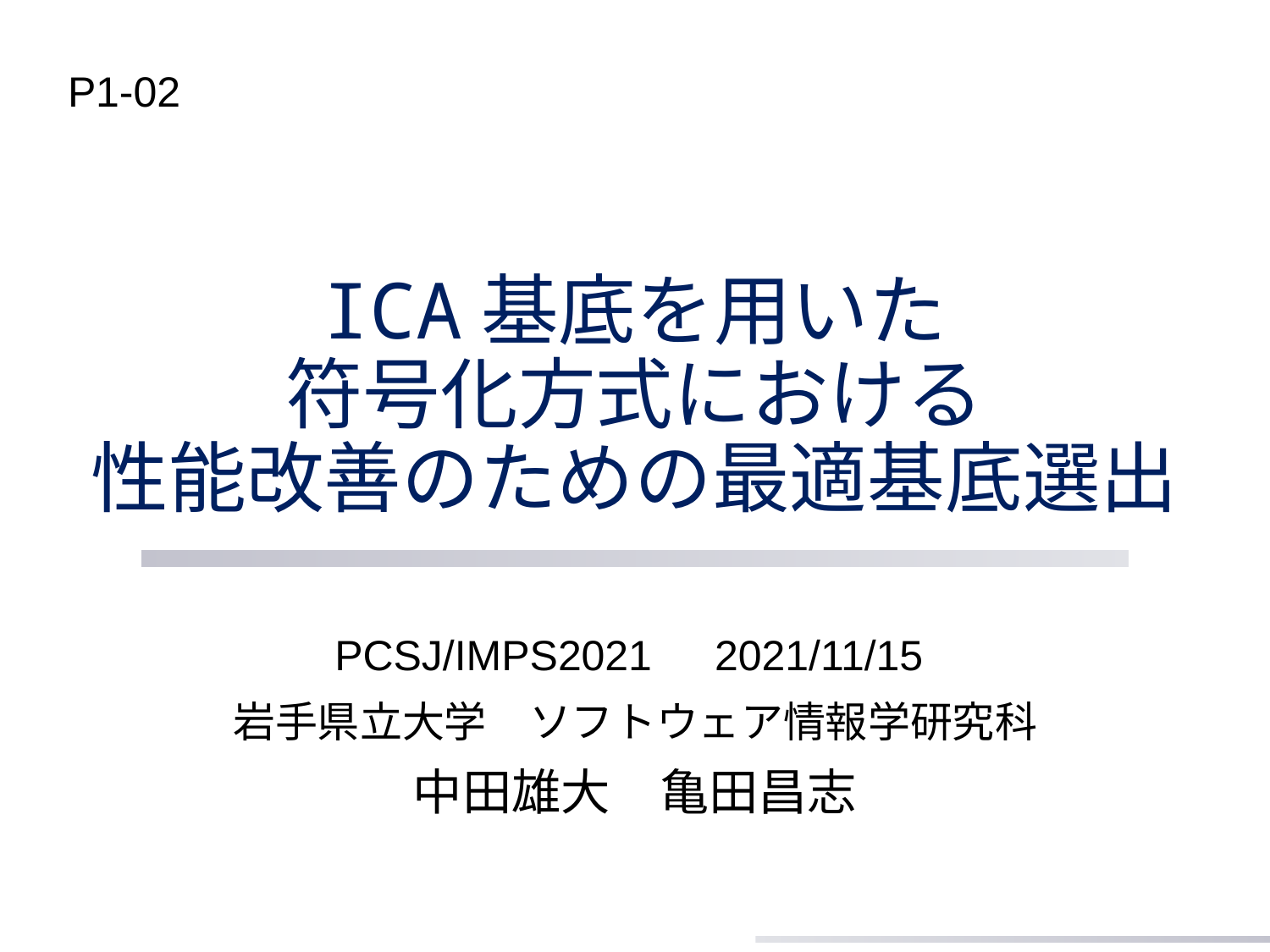

P1-02
# ICA基底を用いた 符号化方式における 性能改善のための最適基底選出
PCSJ/IMPS2021　2021/11/15
岩手県立大学　ソフトウェア情報学研究科
中田雄大　亀田昌志